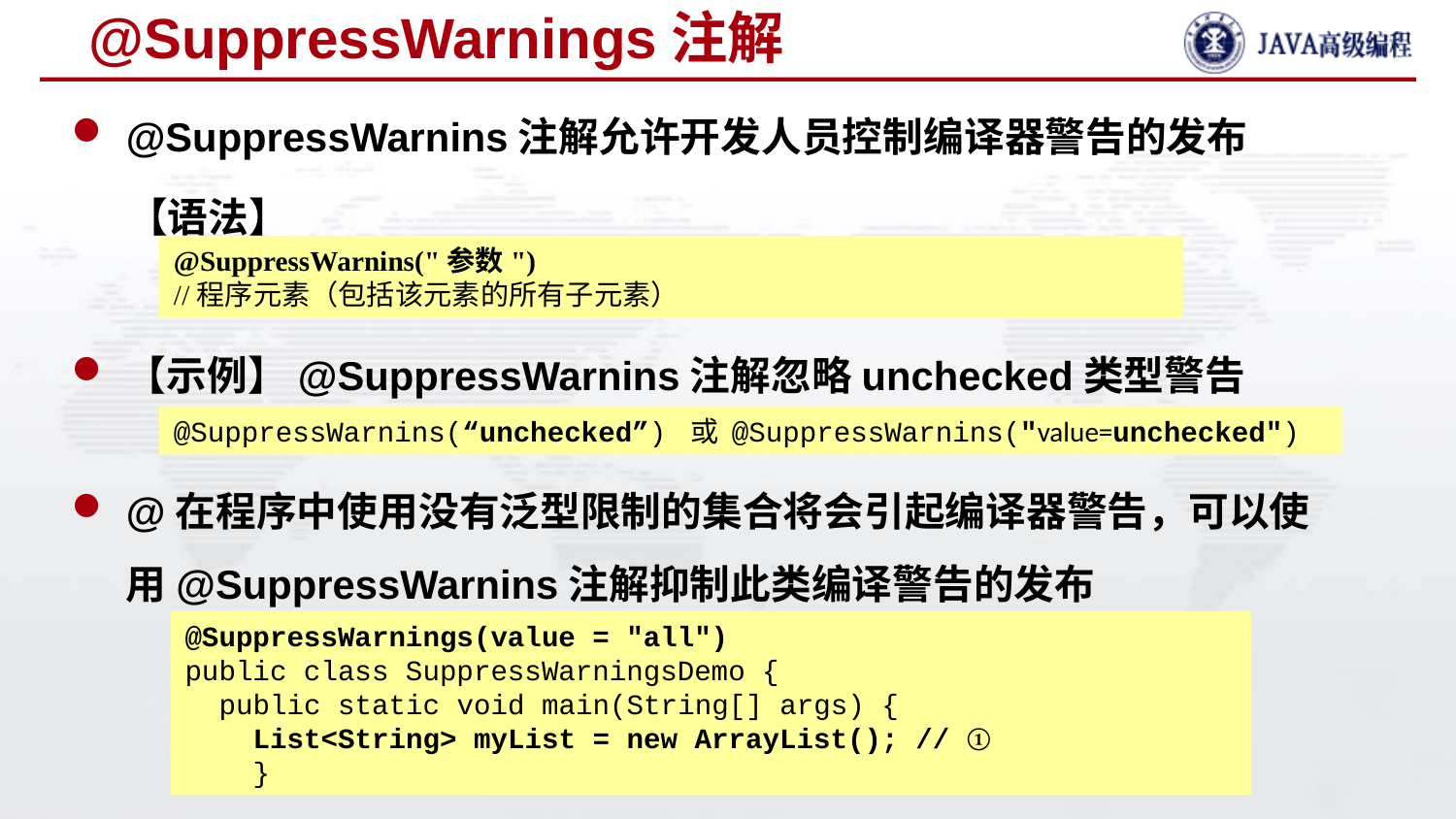

# @SuppressWarnings注解
@SuppressWarnins注解允许开发人员控制编译器警告的发布
     【语法】
@SuppressWarnins("参数")
//程序元素（包括该元素的所有子元素）
【示例】@SuppressWarnins注解忽略unchecked类型警告
@SuppressWarnins(“unchecked”) 或 @SuppressWarnins("value=unchecked")
@在程序中使用没有泛型限制的集合将会引起编译器警告，可以使用@SuppressWarnins注解抑制此类编译警告的发布
@SuppressWarnings(value = "all")
public class SuppressWarningsDemo {
  public static void main(String[] args) {
    List<String> myList = new ArrayList(); // ①
    }